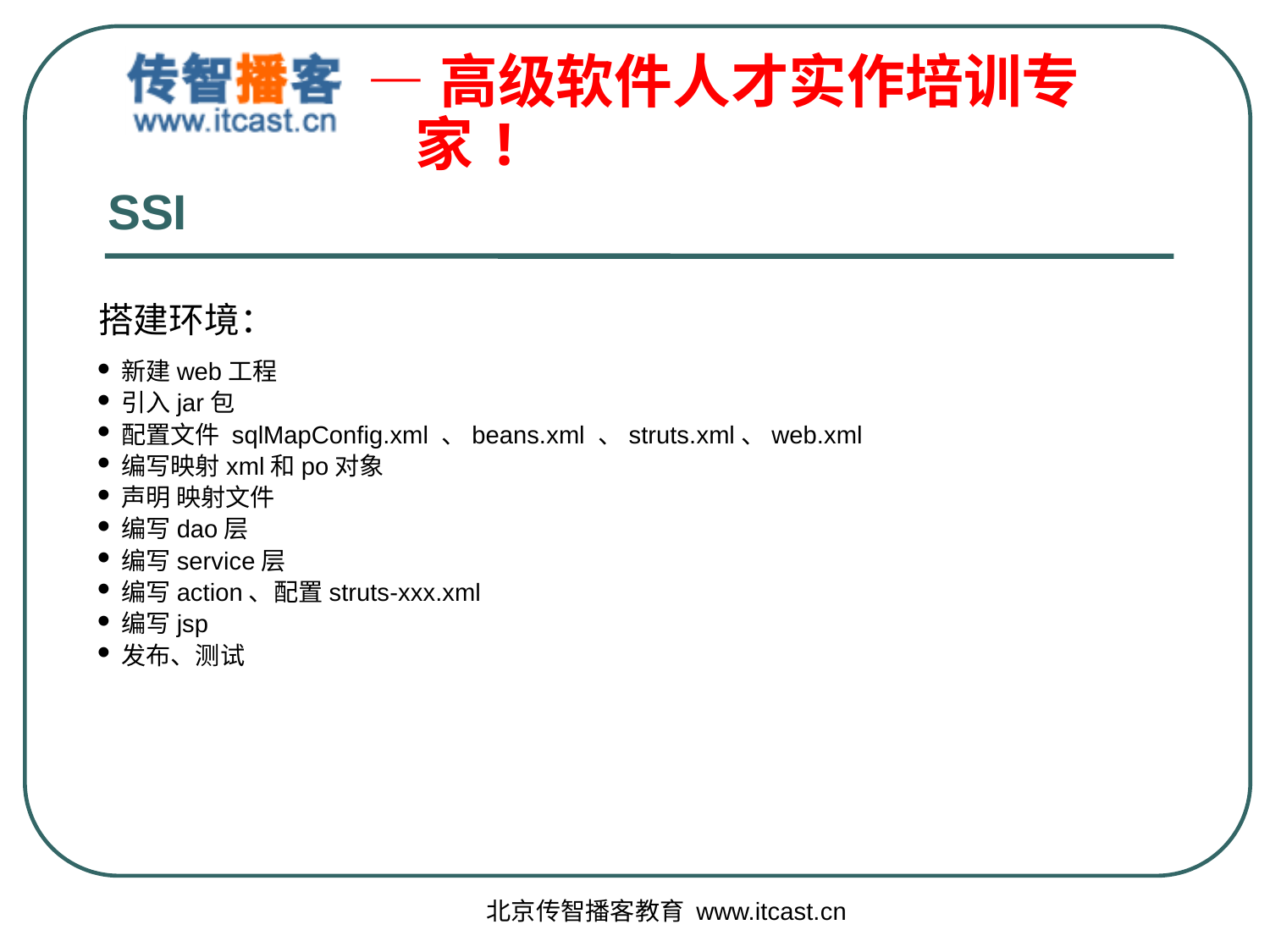

# SSI
搭建环境：
新建web工程
引入jar包
配置文件 sqlMapConfig.xml 、beans.xml 、struts.xml、web.xml
编写映射xml和po对象
声明 映射文件
编写dao层
编写service层
编写action、配置struts-xxx.xml
编写jsp
发布、测试

北京传智播客教育 www.itcast.cn